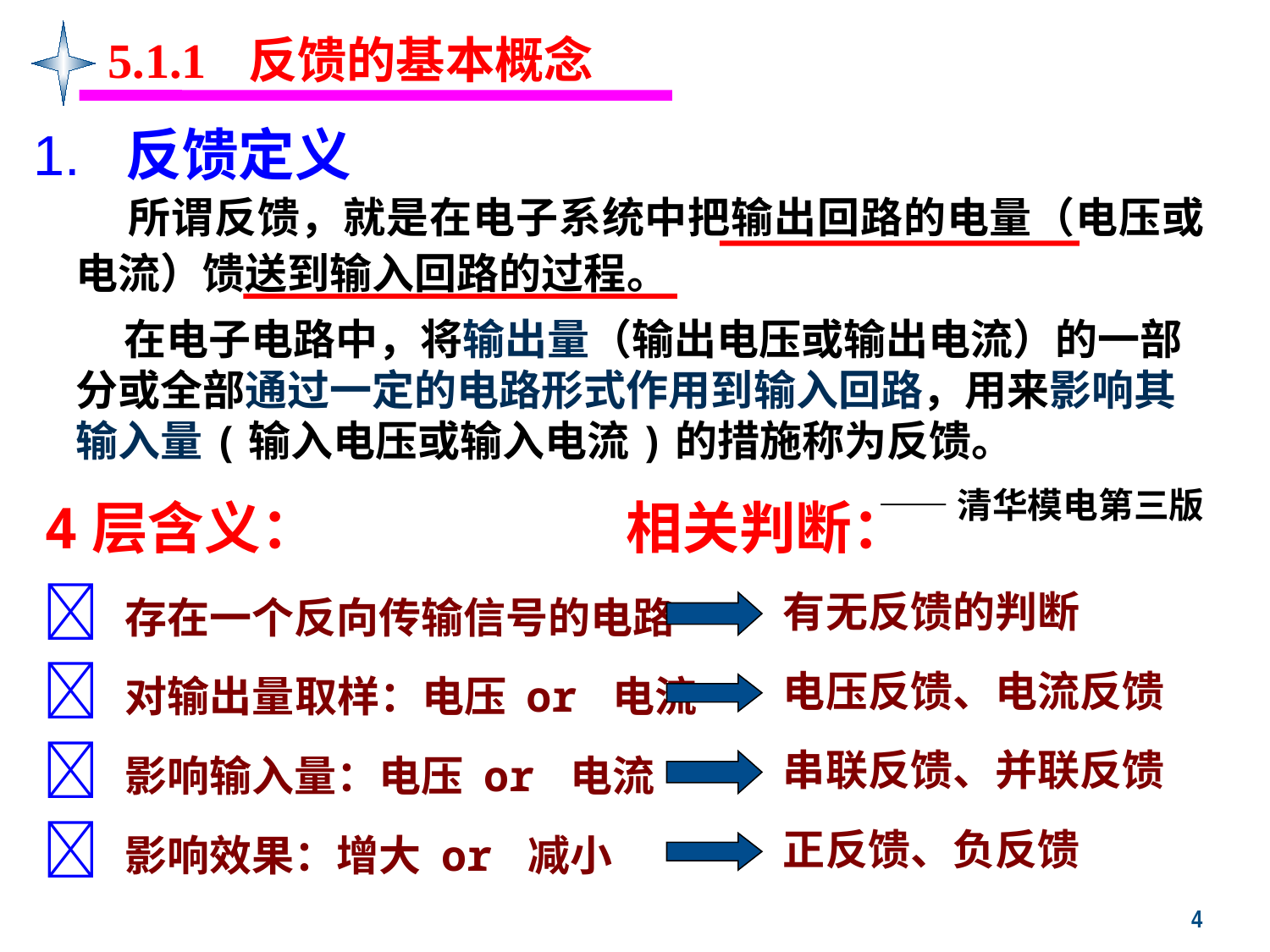

5.1.1 反馈的基本概念

1.  反馈定义
    所谓反馈，就是在电子系统中把输出回路的电量（电压或电流）馈送到输入回路的过程。

    在电子电路中，将输出量（输出电压或输出电流）的一部分或全部通过一定的电路形式作用到输入回路，用来影响其输入量(输入电压或输入电流)的措施称为反馈。
——清华模电第三版
4层含义：
相关判断：
• 存在一个反向传输信号的电路
有无反馈的判断

• 对输出量取样：电压 or 电流
电压反馈、电流反馈

• 影响输入量：电压 or 电流
串联反馈、并联反馈

• 影响效果：增大 or 减小
正反馈、负反馈

4